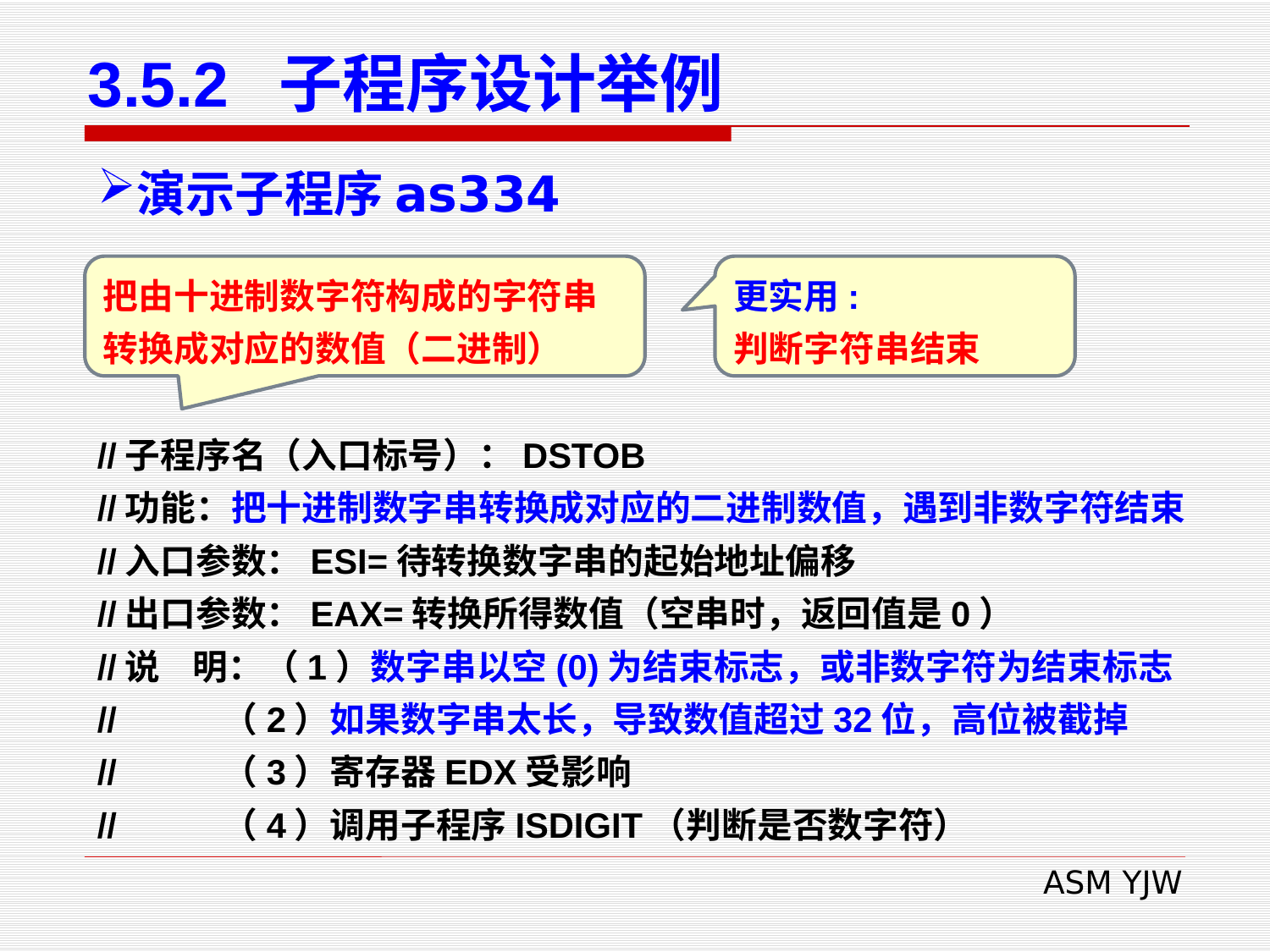

# 3.5.2  子程序设计举例
演示子程序as334
把由十进制数字符构成的字符串转换成对应的数值（二进制）
更实用:
判断字符串结束
//子程序名（入口标号）：DSTOB
//功能：把十进制数字串转换成对应的二进制数值，遇到非数字符结束
//入口参数：ESI=待转换数字串的起始地址偏移
//出口参数：EAX=转换所得数值（空串时，返回值是0）
//说    明：（1）数字串以空(0)为结束标志，或非数字符为结束标志
//          （2）如果数字串太长，导致数值超过32位，高位被截掉
//          （3）寄存器EDX受影响
//          （4）调用子程序ISDIGIT（判断是否数字符）